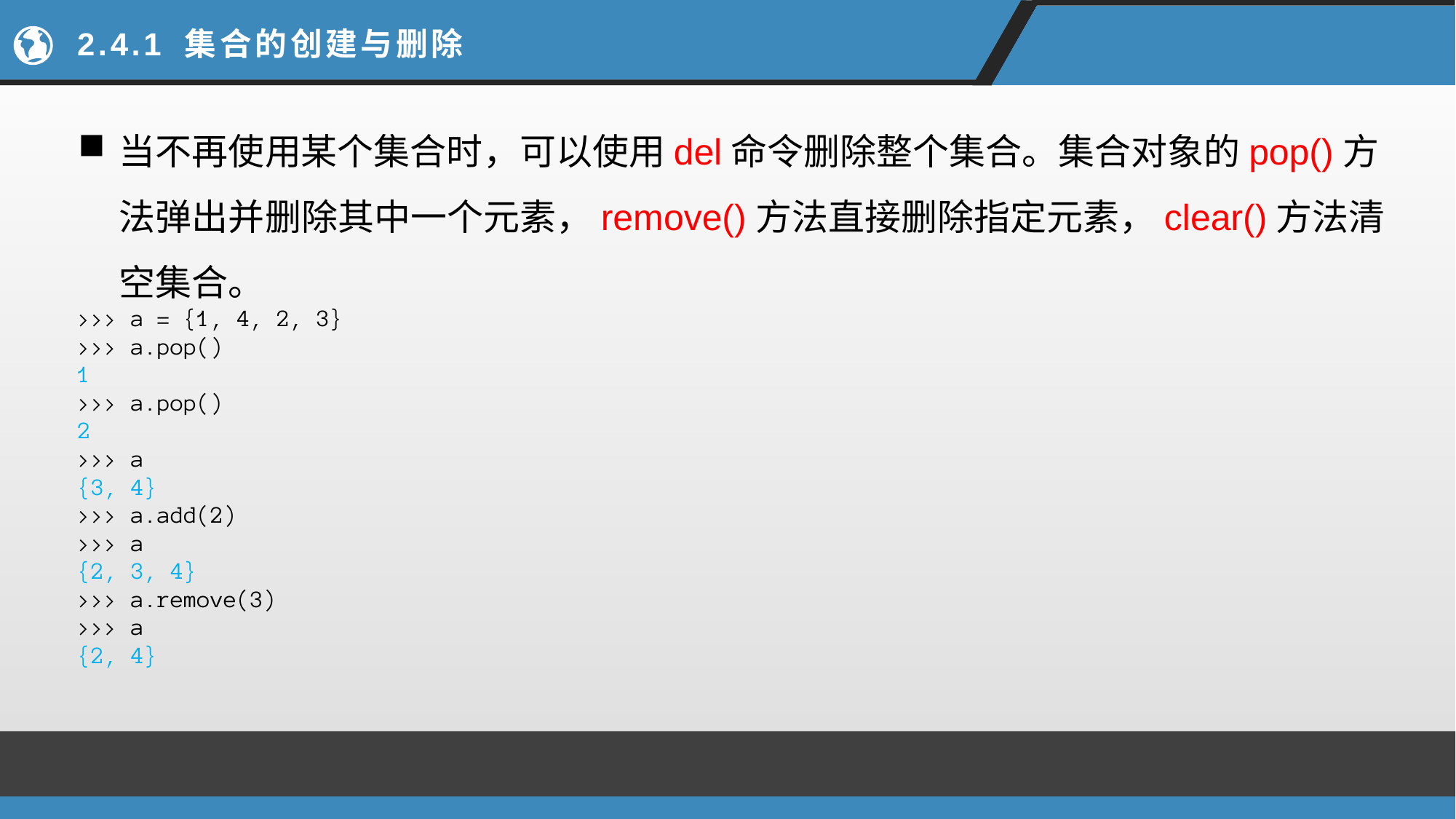

# 2.4.1 集合的创建与删除

当不再使用某个集合时，可以使用del命令删除整个集合。集合对象的pop()方法弹出并删除其中一个元素，remove()方法直接删除指定元素，clear()方法清空集合。
>>> a = {1, 4, 2, 3}
>>> a.pop()
1
>>> a.pop()
2
>>> a
{3, 4}
>>> a.add(2)
>>> a
{2, 3, 4}
>>> a.remove(3)
>>> a
{2, 4}